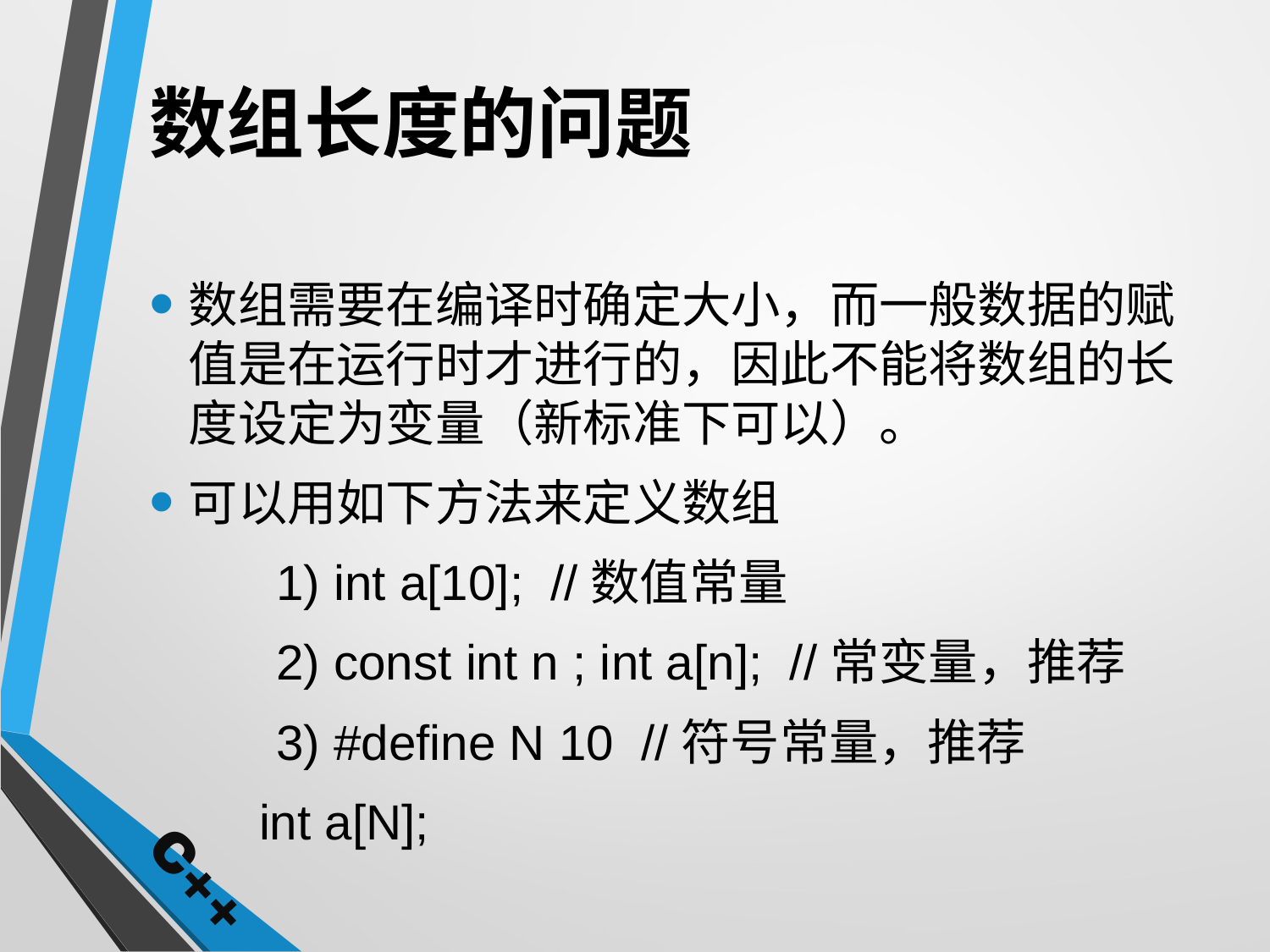

# 数组长度的问题
数组需要在编译时确定大小，而一般数据的赋值是在运行时才进行的，因此不能将数组的长度设定为变量（新标准下可以）。
可以用如下方法来定义数组
	1) int a[10];  //数值常量
	2) const int n ; int a[n];  //常变量，推荐
	3) #define N 10  //符号常量，推荐
        int a[N];